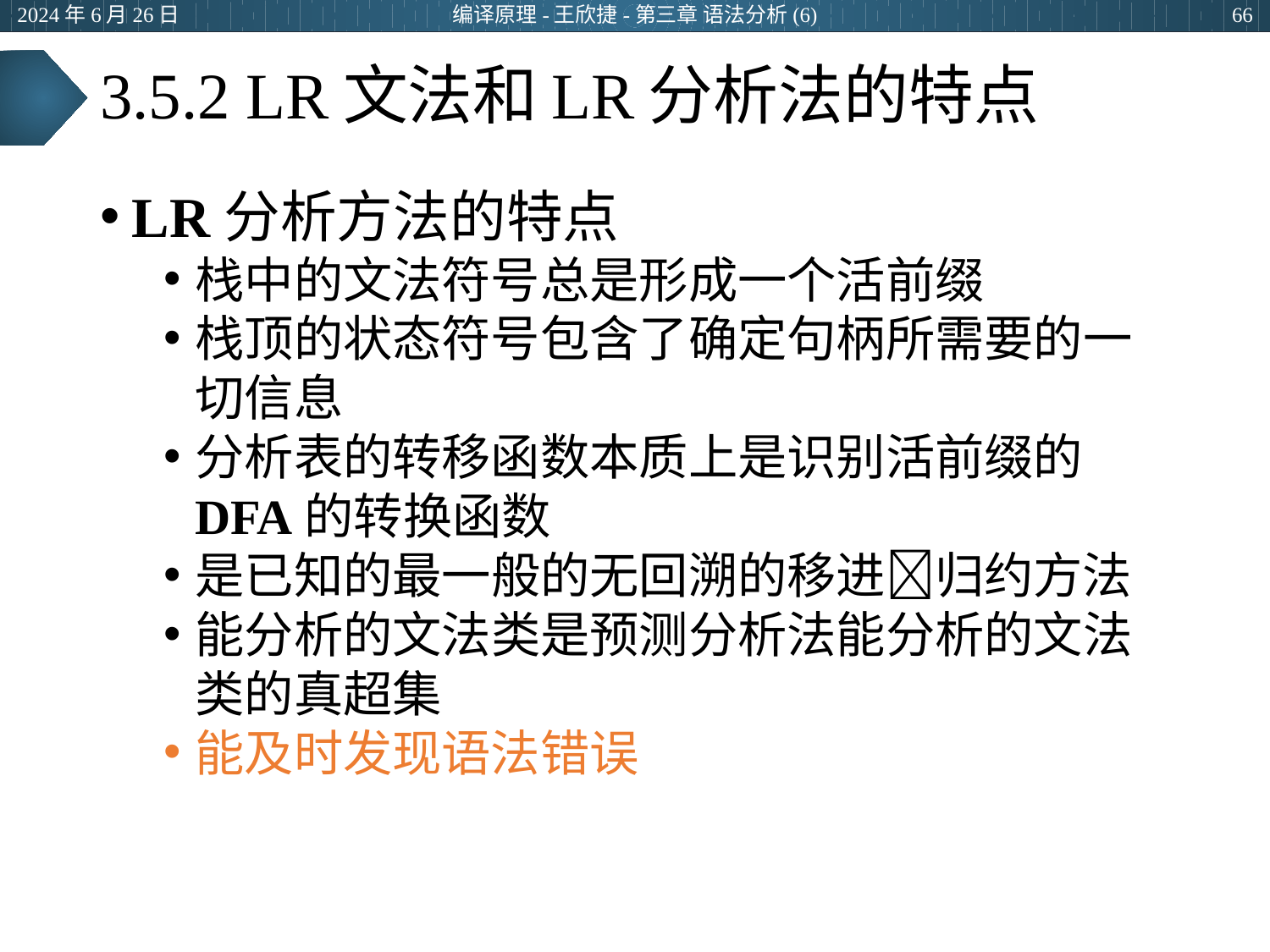

2024年6月26日
编译原理-王欣捷-第三章 语法分析(6)
66
# 3.5.2 LR文法和LR分析法的特点
LR分析方法的特点
栈中的文法符号总是形成一个活前缀
栈顶的状态符号包含了确定句柄所需要的一切信息
分析表的转移函数本质上是识别活前缀的DFA的转换函数
是已知的最一般的无回溯的移进−归约方法
能分析的文法类是预测分析法能分析的文法类的真超集
能及时发现语法错误